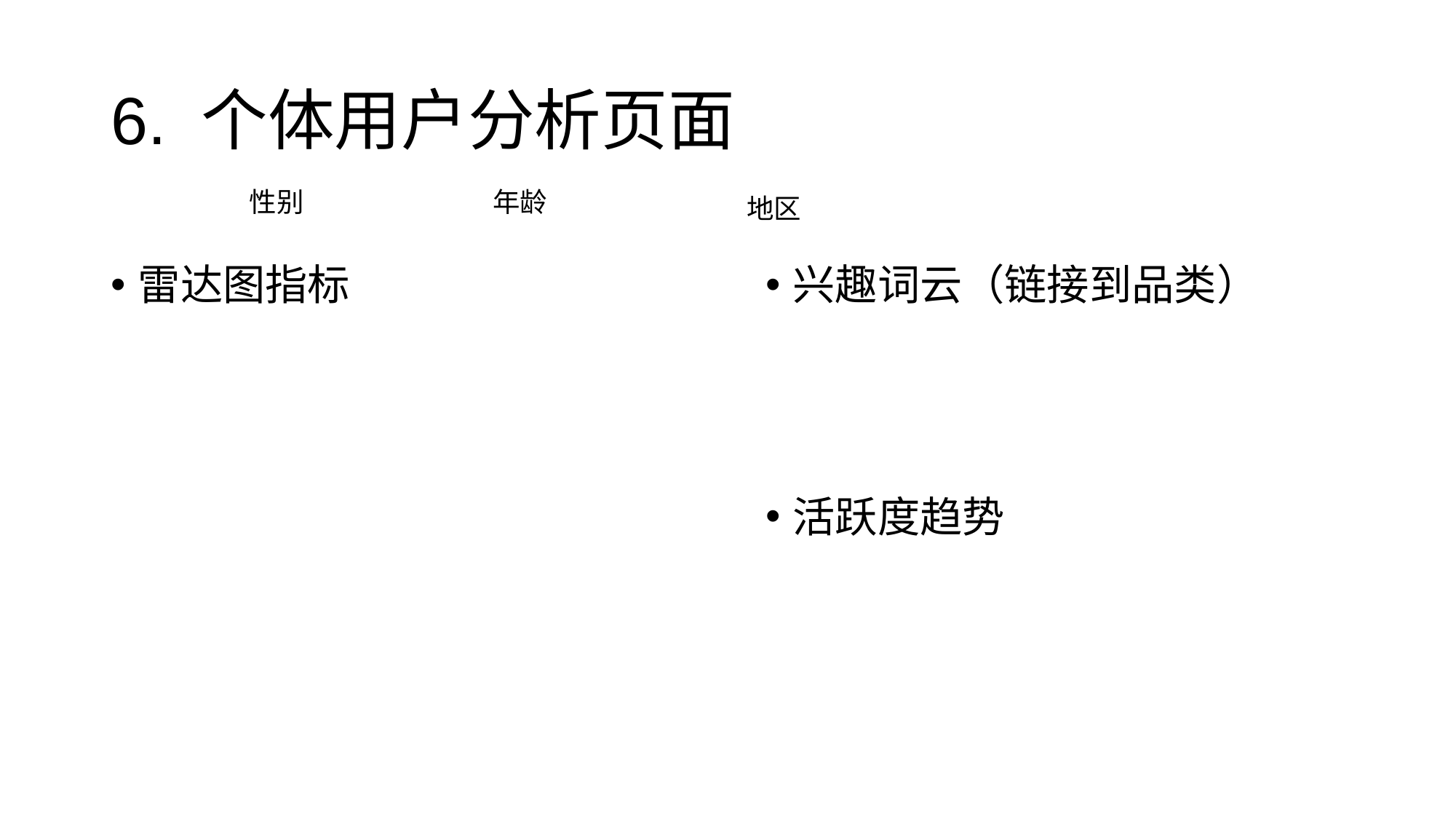

# 6. 个体用户分析页面
性别
年龄
地区
雷达图指标

兴趣词云（链接到品类）
活跃度趋势